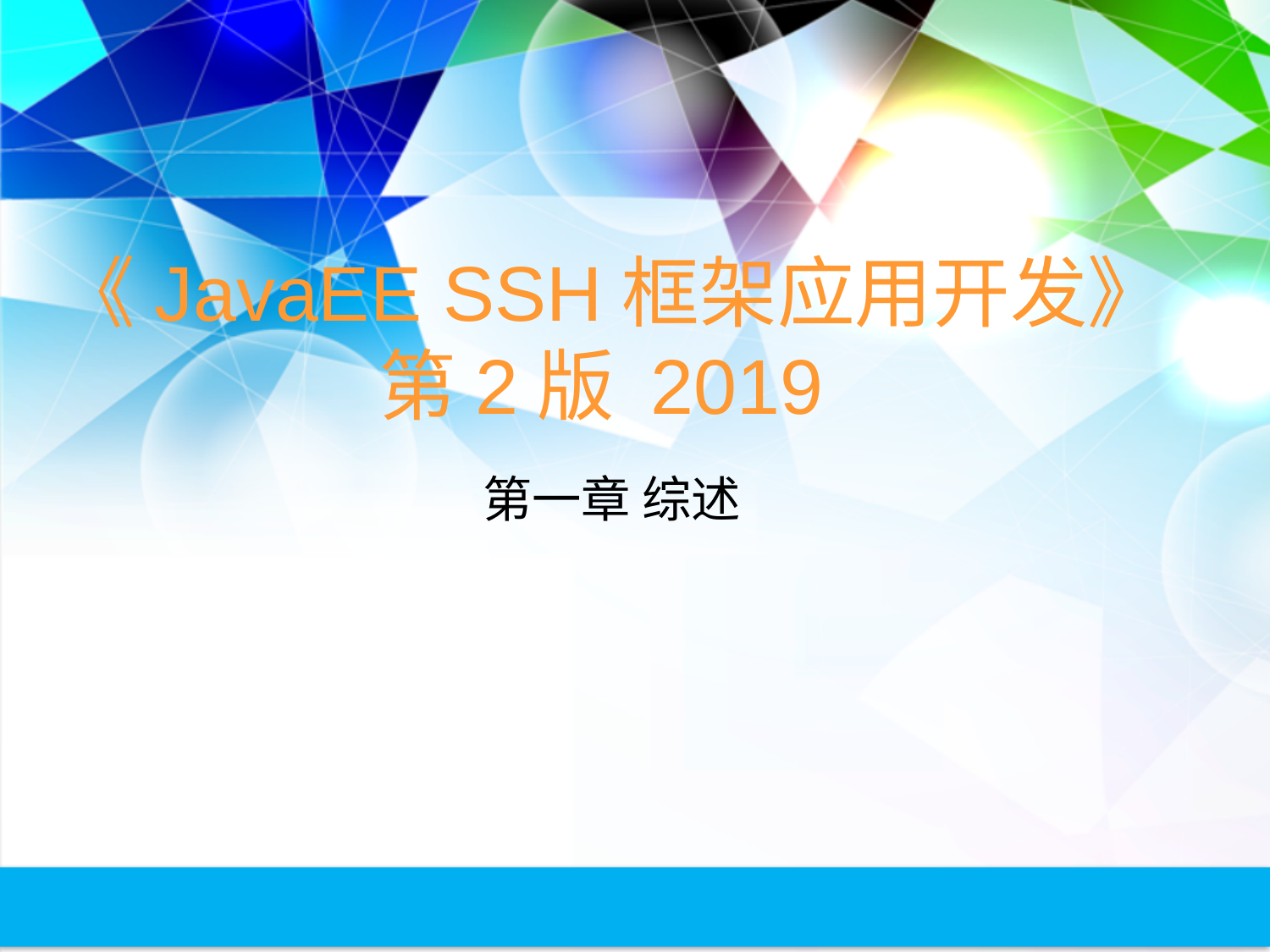

# 《JavaEE SSH框架应用开发》 第2版 2019
第一章 综述